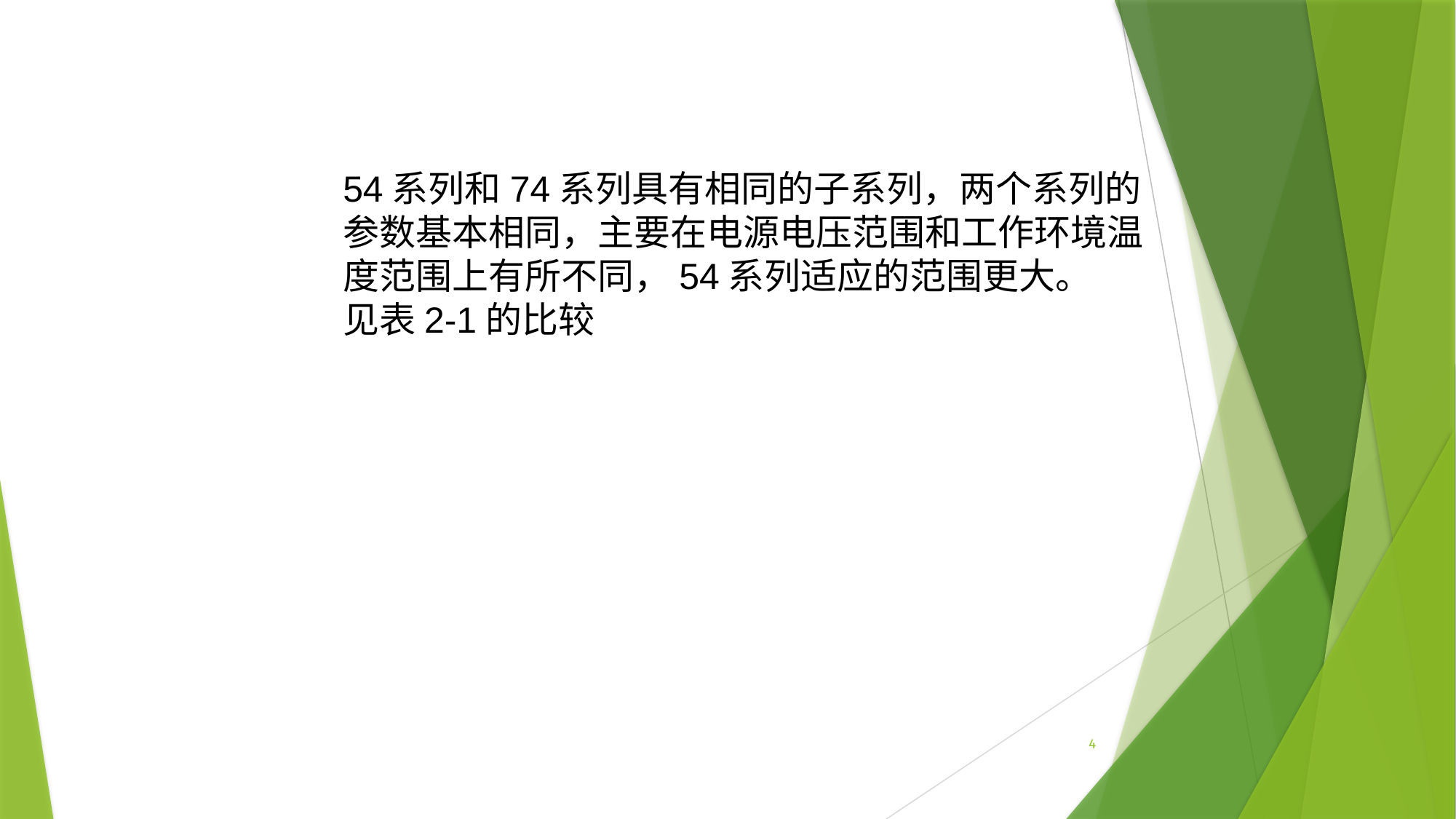

54系列和74系列具有相同的子系列，两个系列的参数基本相同，主要在电源电压范围和工作环境温度范围上有所不同，54系列适应的范围更大。
见表2-1的比较
4